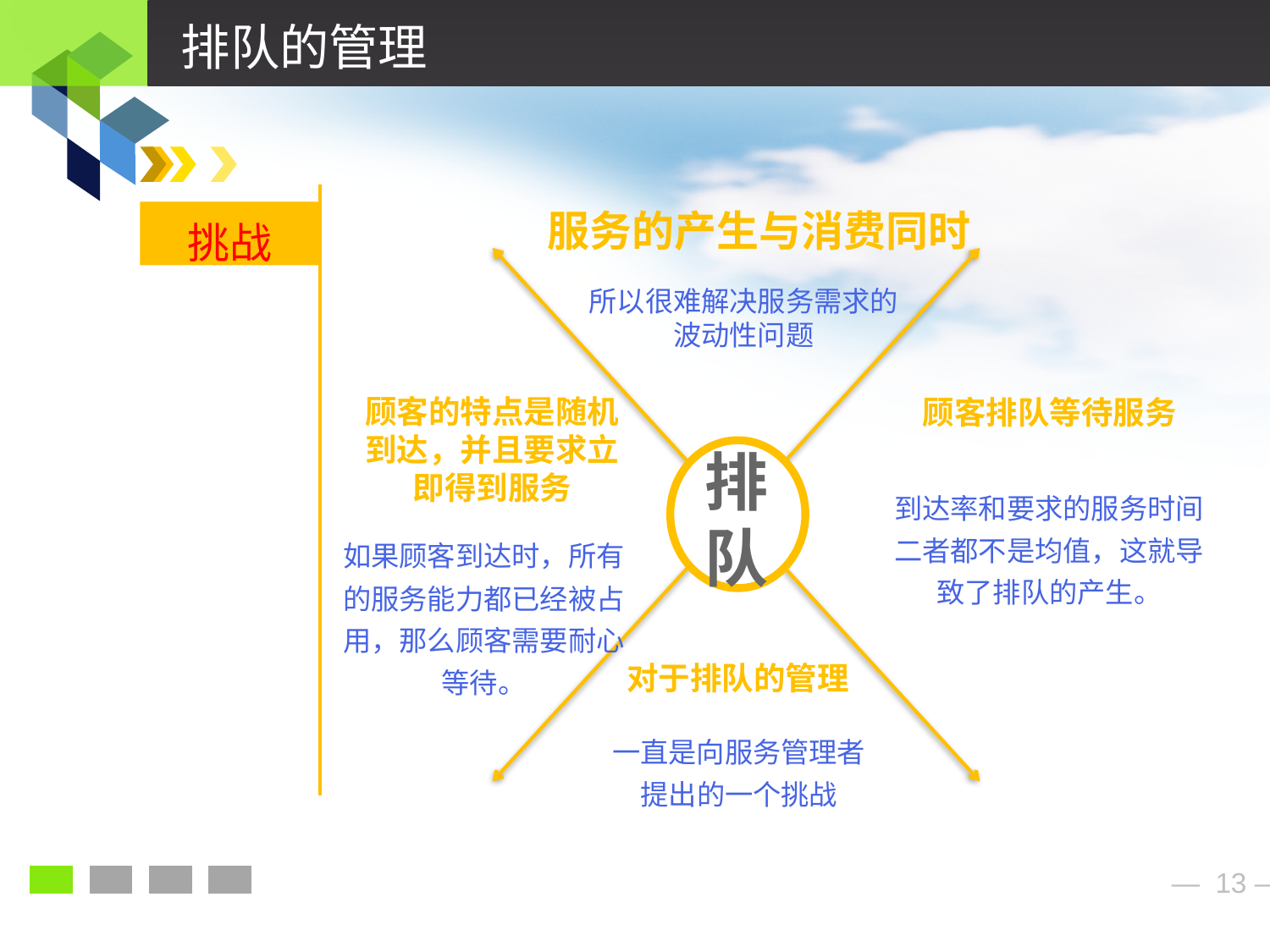

排队的管理

服务的产生与消费同时
所以很难解决服务需求的波动性问题
挑战用

顾客的特点是随机到达，并且要求立即得到服务
如果顾客到达时，所有的服务能力都已经被占用，那么顾客需要耐心等待。
顾客排队等待服务
到达率和要求的服务时间二者都不是均值，这就导致了排队的产生。
排队
对于排队的管理
一直是向服务管理者提出的一个挑战